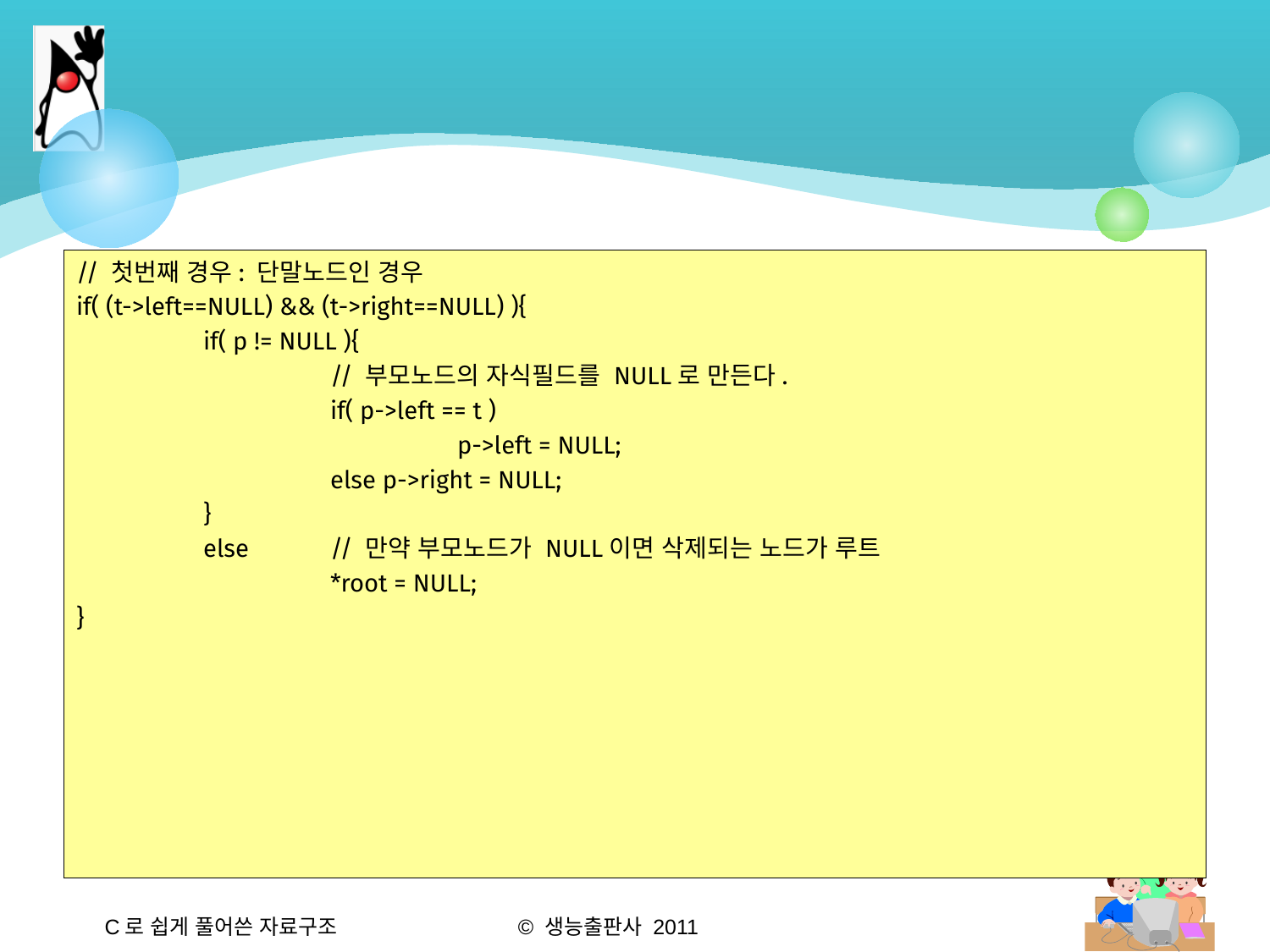

#
// 첫번째 경우: 단말노드인 경우
if( (t->left==NULL) && (t->right==NULL) ){
	if( p != NULL ){
		// 부모노드의 자식필드를 NULL로 만든다.
		if( p->left == t )
			p->left = NULL;
		else p->right = NULL;
	}
	else	// 만약 부모노드가 NULL이면 삭제되는 노드가 루트
		*root = NULL;
}